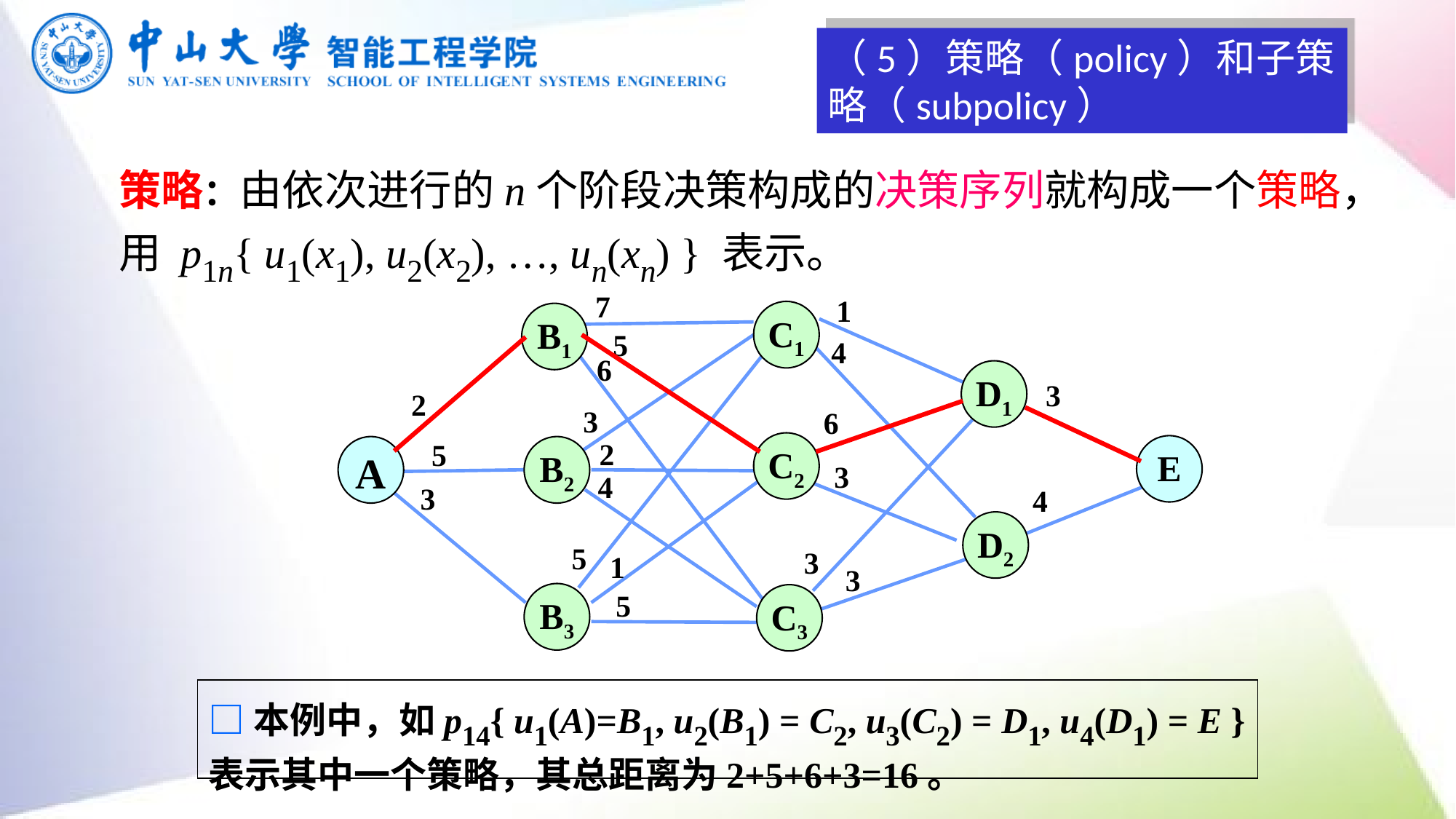

（5）策略（policy）和子策略（subpolicy）
策略：由依次进行的n个阶段决策构成的决策序列就构成一个策略，用 p1n{ u1(x1), u2(x2), …, un(xn) } 表示。
7
1
C1
B1

5
4

6
D1
3
2

3
6

C2
2
E
5
A
B2
3
4

3

4

D2
5
3
1

3
B3
C3
5

□本例中，如p14{ u1(A)=B1, u2(B1) = C2, u3(C2) = D1, u4(D1) = E } 表示其中一个策略，其总距离为2+5+6+3=16。